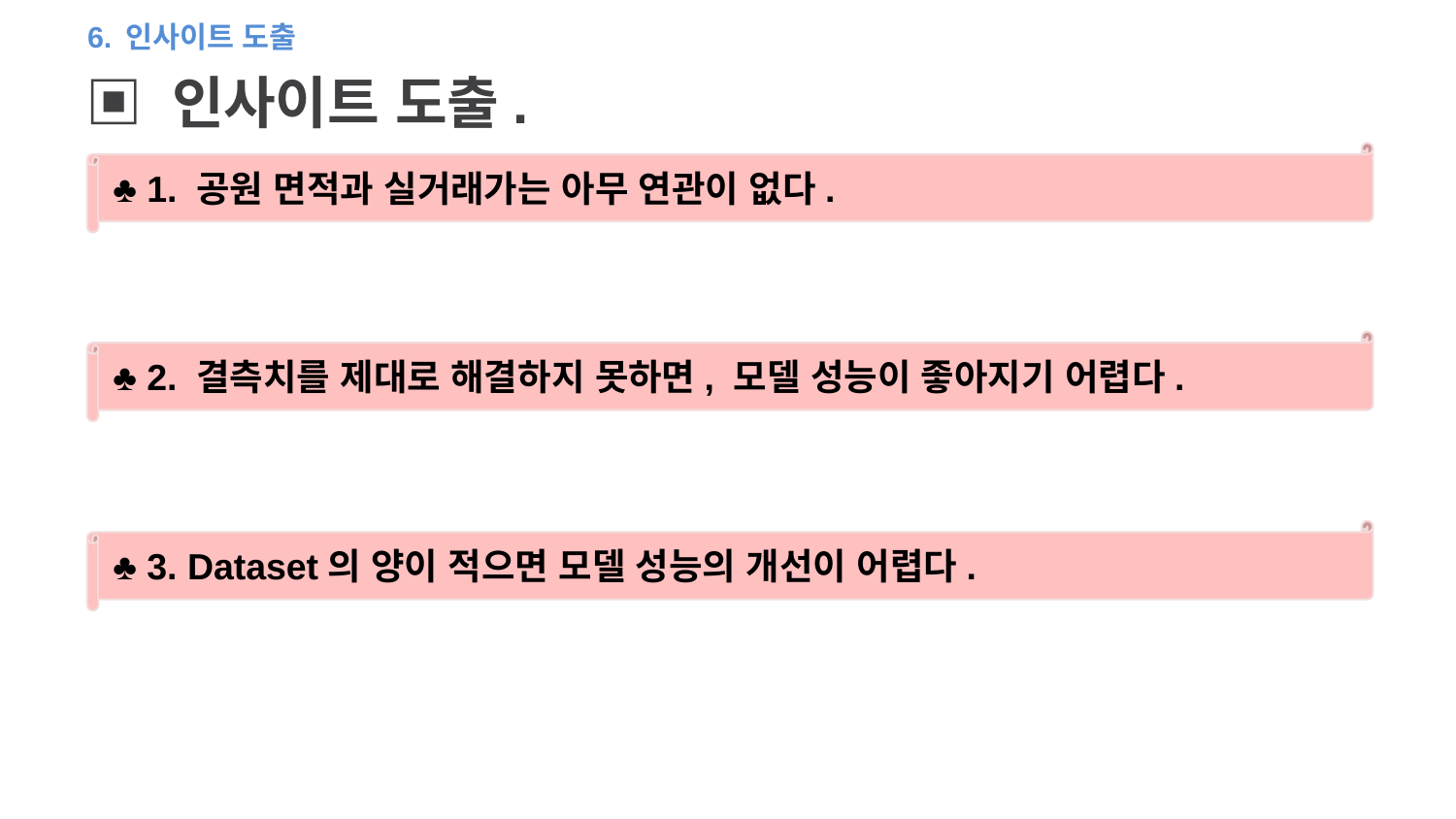

# 6. 인사이트 도출
▣ 인사이트 도출.
♣ 1. 공원 면적과 실거래가는 아무 연관이 없다.
♣ 2. 결측치를 제대로 해결하지 못하면, 모델 성능이 좋아지기 어렵다.
♣ 3. Dataset의 양이 적으면 모델 성능의 개선이 어렵다.